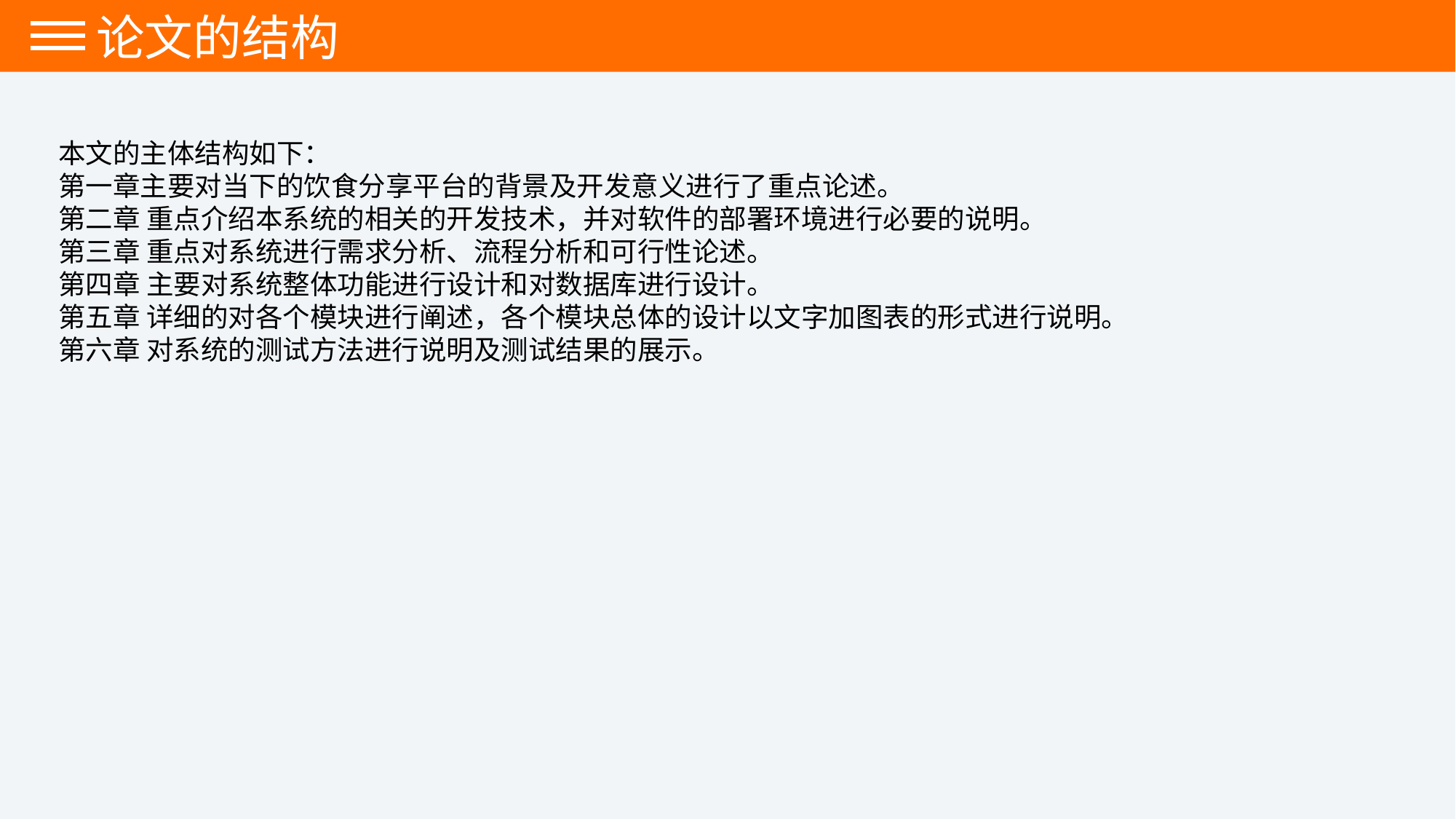

论文的结构
本文的主体结构如下：
第一章主要对当下的饮食分享平台的背景及开发意义进行了重点论述。
第二章 重点介绍本系统的相关的开发技术，并对软件的部署环境进行必要的说明。
第三章 重点对系统进行需求分析、流程分析和可行性论述。
第四章 主要对系统整体功能进行设计和对数据库进行设计。
第五章 详细的对各个模块进行阐述，各个模块总体的设计以文字加图表的形式进行说明。
第六章 对系统的测试方法进行说明及测试结果的展示。